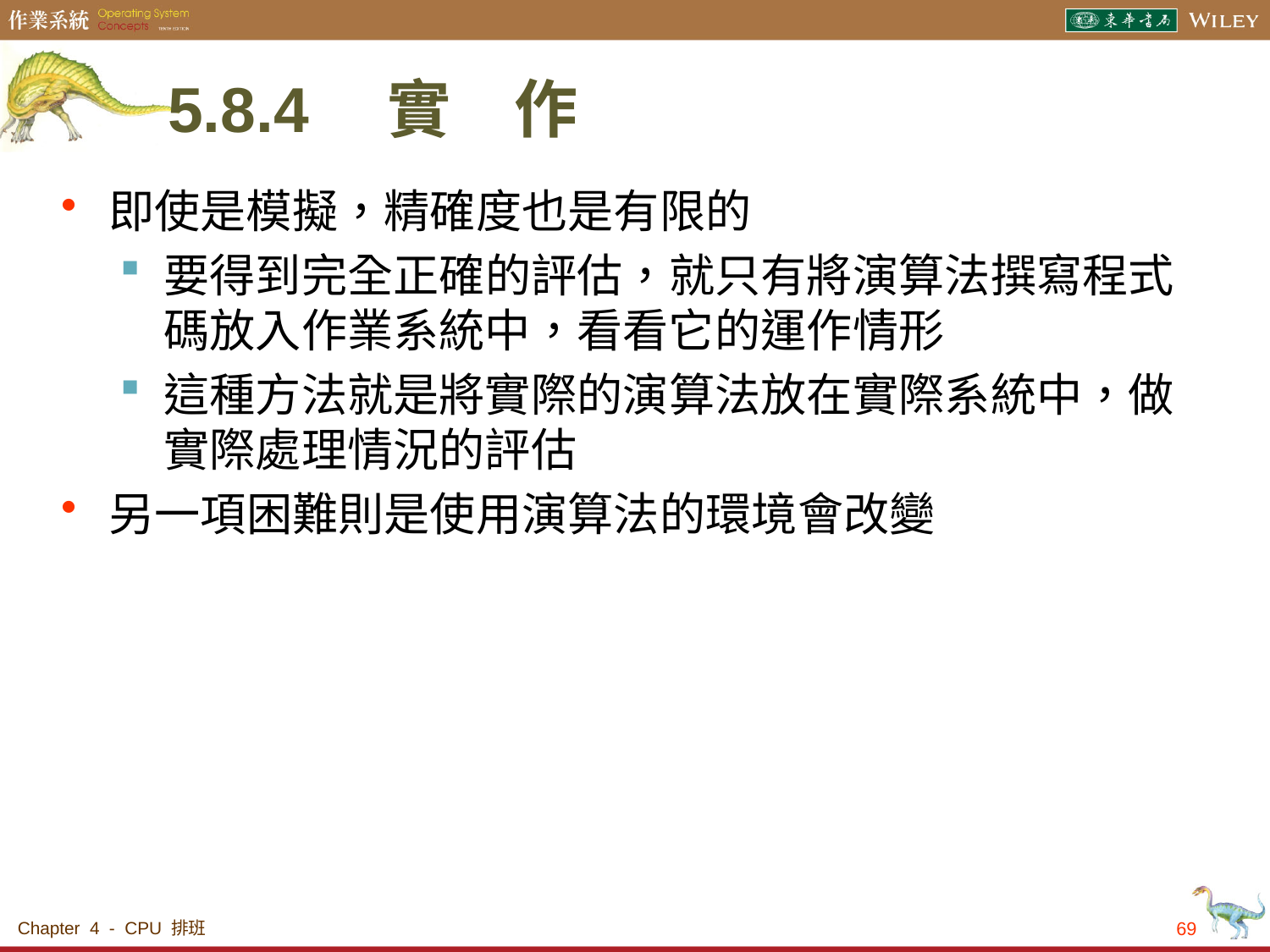

# 5.8.4　實　作
即使是模擬，精確度也是有限的
要得到完全正確的評估，就只有將演算法撰寫程式碼放入作業系統中，看看它的運作情形
這種方法就是將實際的演算法放在實際系統中，做實際處理情況的評估
另一項困難則是使用演算法的環境會改變
Chapter  4  -  CPU 排班
69